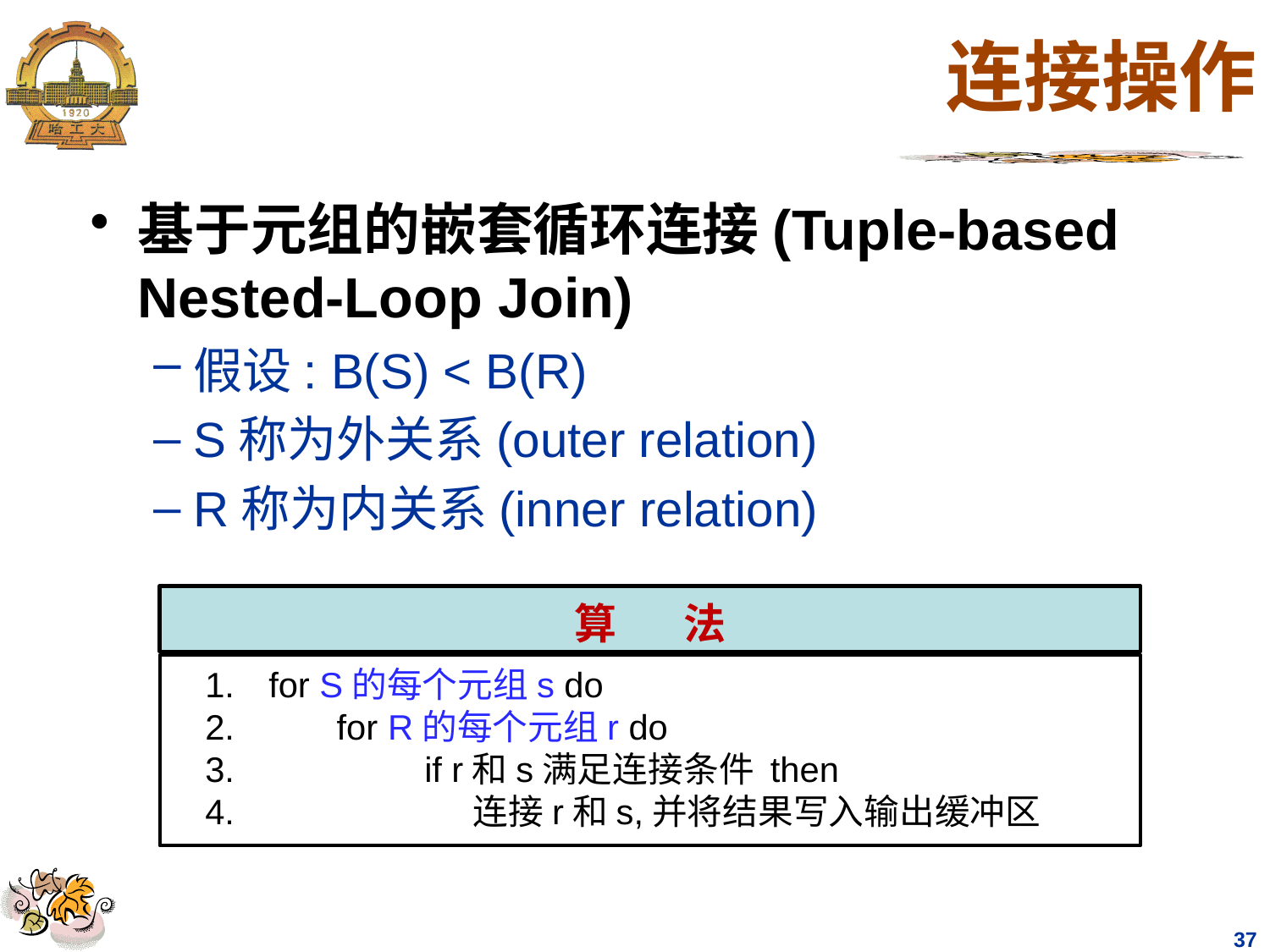

# 连接操作
基于元组的嵌套循环连接(Tuple-based Nested-Loop Join)
假设: B(S) < B(R)
S称为外关系(outer relation)
R称为内关系(inner relation)

算       法

for S的每个元组s do
       for R的每个元组r do
                if r和s满足连接条件 then
                         连接r和s,并将结果写入输出缓冲区

37